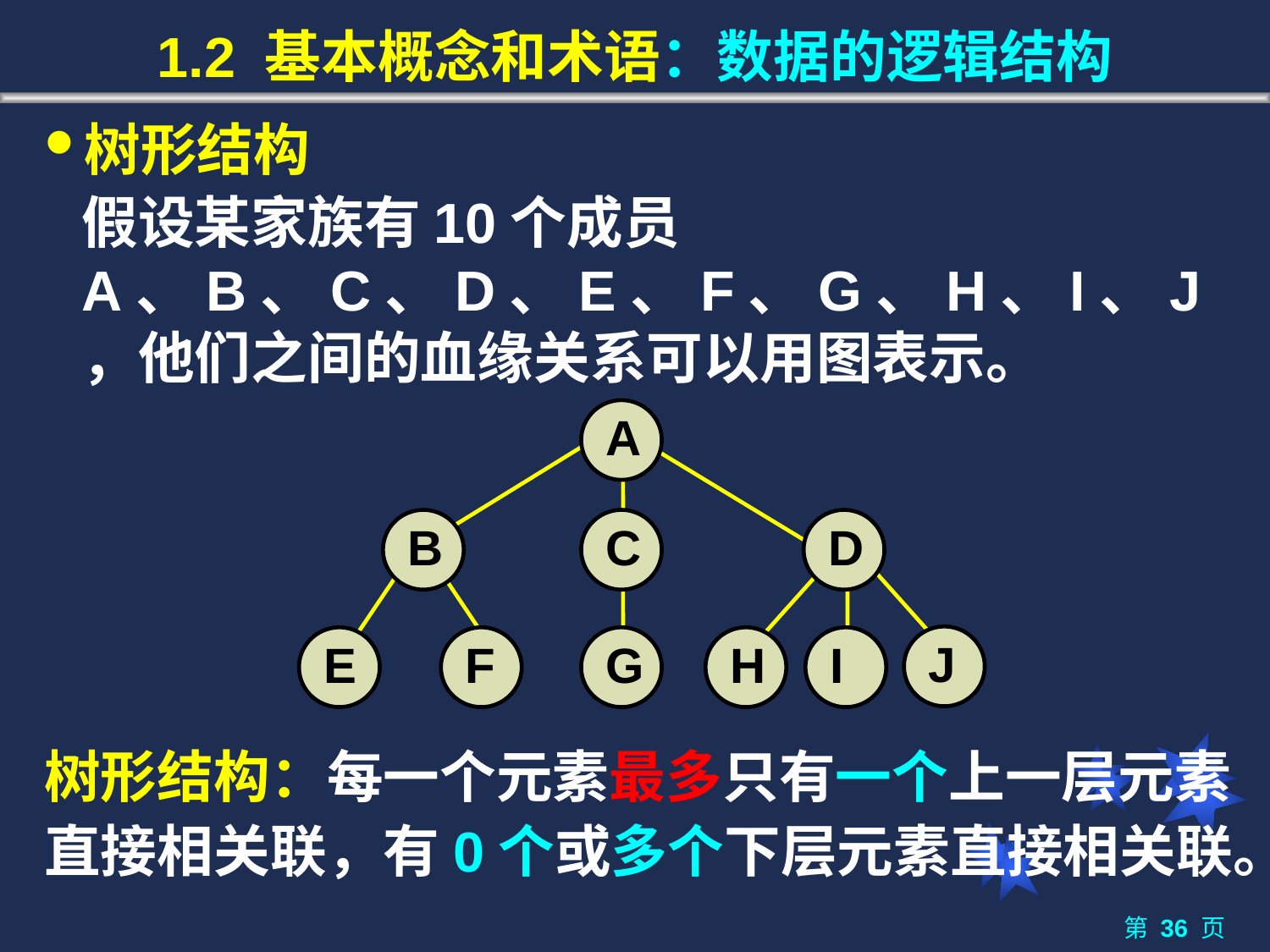

# 1.2 基本概念和术语：数据的逻辑结构
树形结构
	假设某家族有10个成员A、B、C、D、E、F、G、H、I、J，他们之间的血缘关系可以用图表示。

A

B

C

D

J

E

F

G

H

I
树形结构：每一个元素最多只有一个上一层元素直接相关联，有0个或多个下层元素直接相关联。
第 36 页